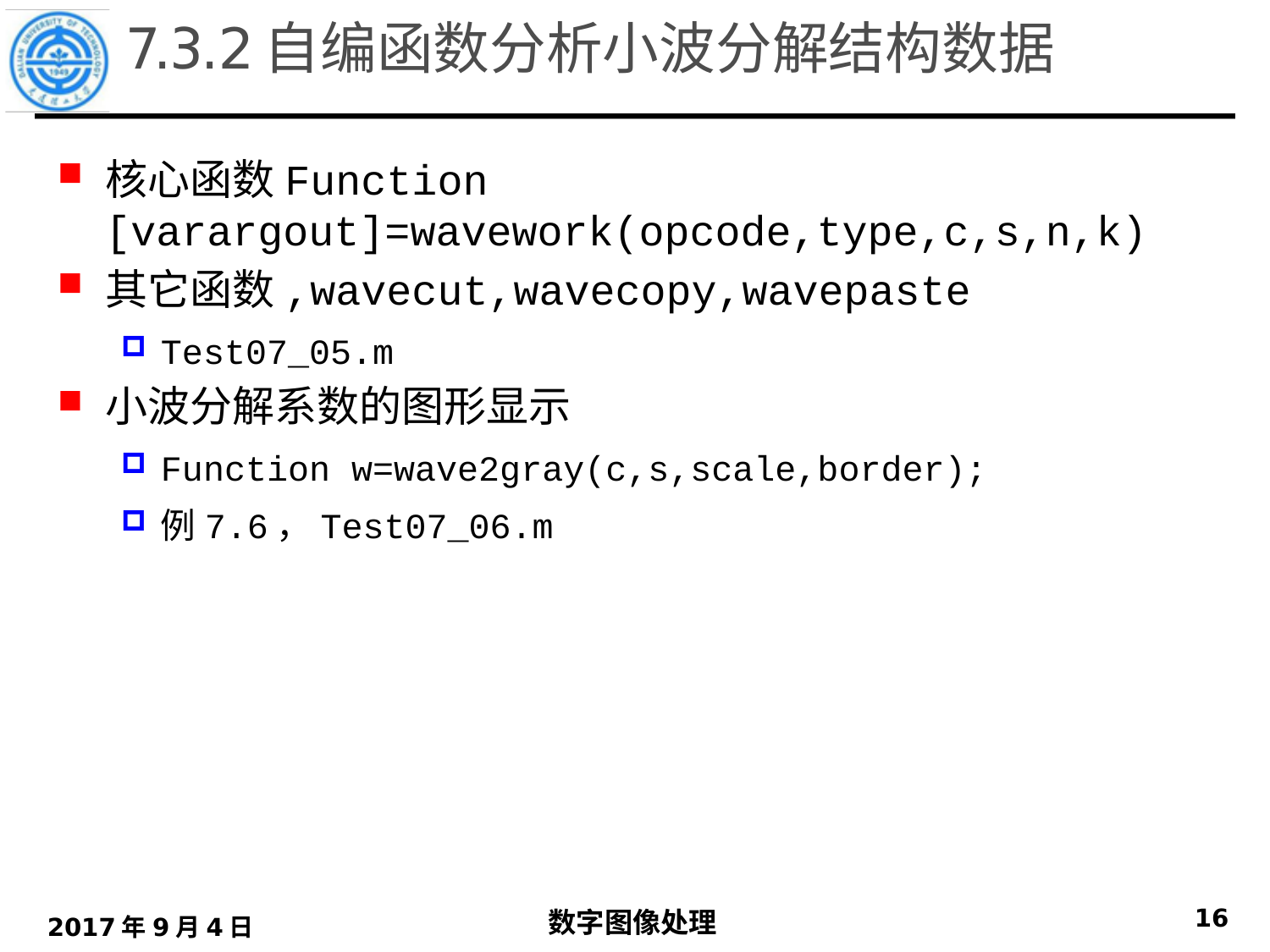

# 7.3.2自编函数分析小波分解结构数据
核心函数Function [varargout]=wavework(opcode,type,c,s,n,k)
其它函数,wavecut,wavecopy,wavepaste
Test07_05.m
小波分解系数的图形显示
Function w=wave2gray(c,s,scale,border);
例7.6，Test07_06.m